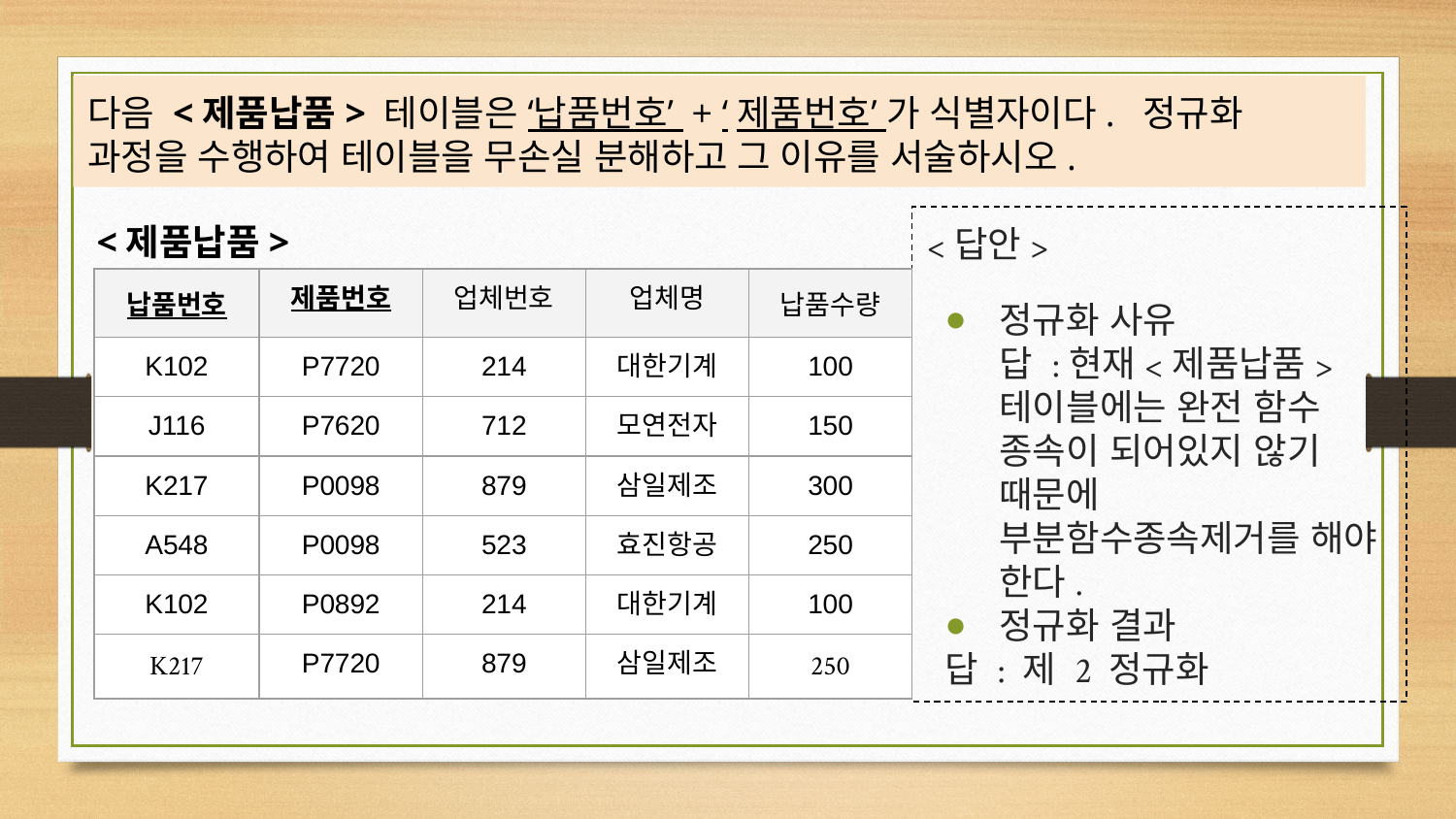

다음 <제품납품> 테이블은 ‘납품번호’ + ‘제품번호’ 가 식별자이다.  정규화 과정을 수행하여 테이블을 무손실 분해하고 그 이유를 서술하시오.
<제품납품>
<답안>
정규화 사유
답 :현재<제품납품>테이블에는 완전 함수 종속이 되어있지 않기 때문에
부분함수종속제거를 해야 한다.
정규화 결과
답 : 제 2 정규화
| 납품번호 | 제품번호 | 업체번호 | 업체명 | 납품수량 |
| --- | --- | --- | --- | --- |
| K102 | P7720 | 214 | 대한기계 | 100 |
| J116 | P7620 | 712 | 모연전자 | 150 |
| K217 | P0098 | 879 | 삼일제조 | 300 |
| A548 | P0098 | 523 | 효진항공 | 250 |
| K102 | P0892 | 214 | 대한기계 | 100 |
| K217 | P7720 | 879 | 삼일제조 | 250 |